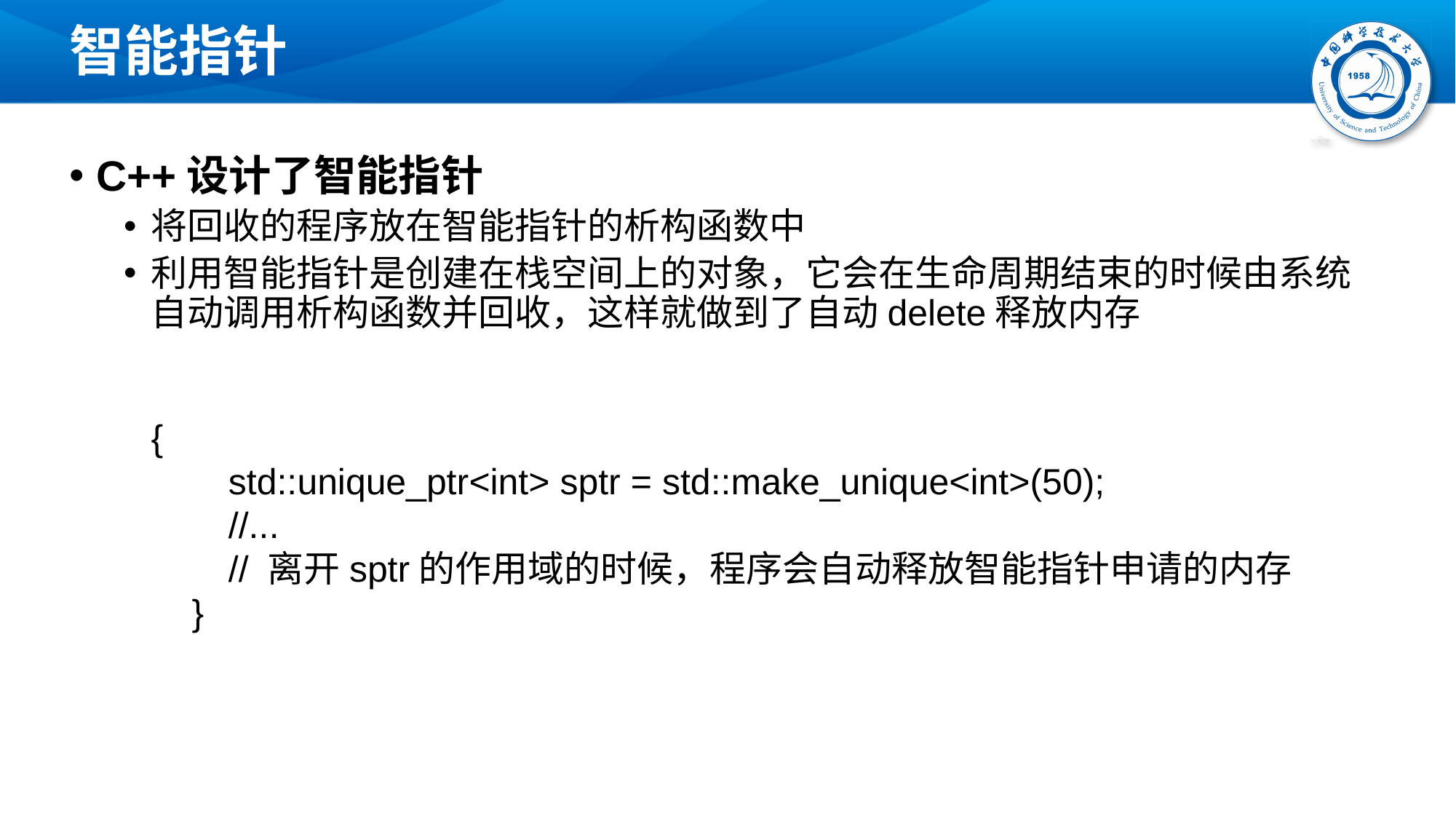

# 智能指针
C++设计了智能指针
将回收的程序放在智能指针的析构函数中
利用智能指针是创建在栈空间上的对象，它会在生命周期结束的时候由系统自动调用析构函数并回收，这样就做到了自动delete释放内存
{
	std::unique_ptr<int> sptr = std::make_unique<int>(50);
	//...
	// 离开sptr的作用域的时候，程序会自动释放智能指针申请的内存
    }